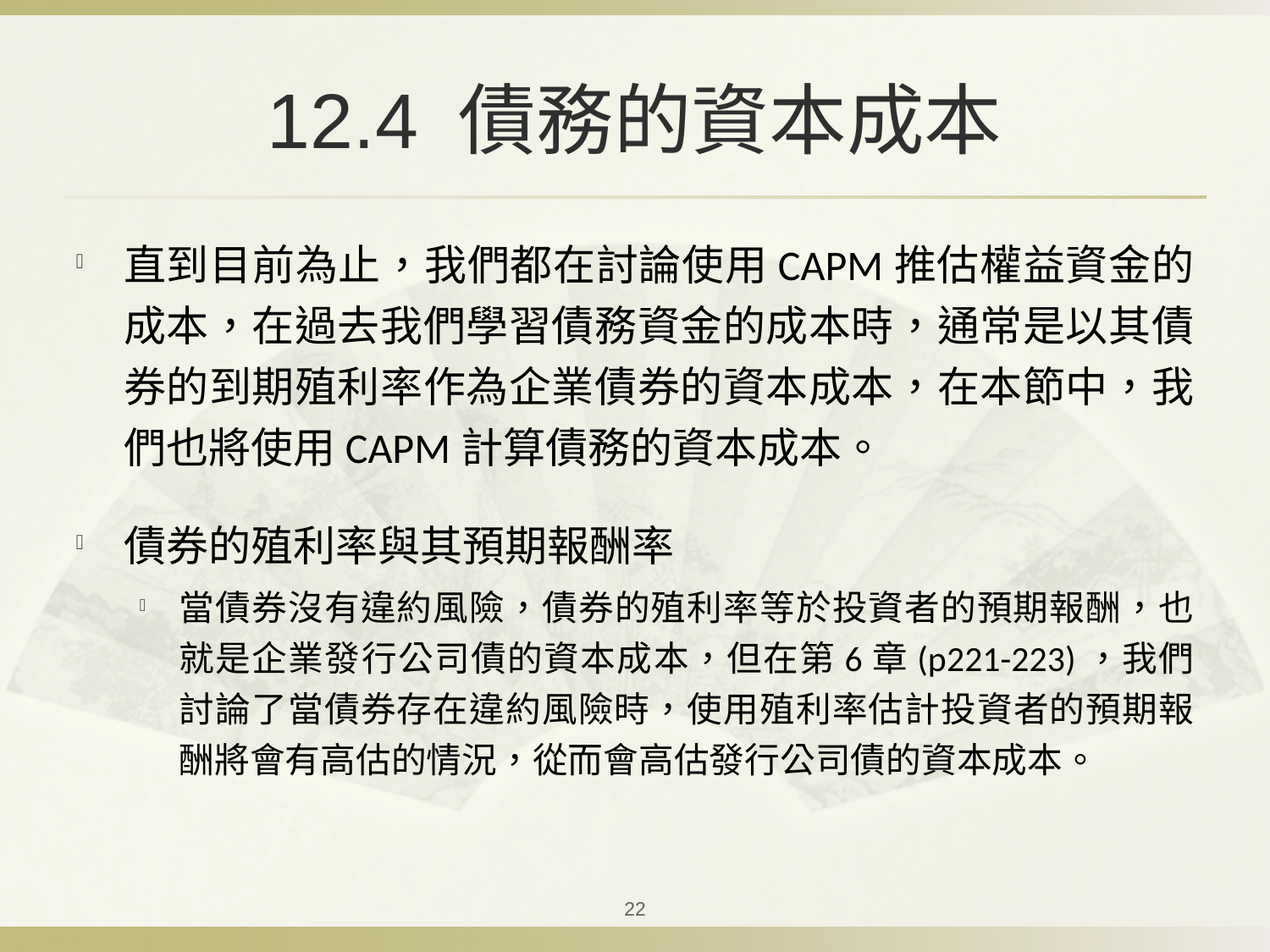

# 12.4 債務的資本成本
直到目前為止，我們都在討論使用CAPM推估權益資金的成本，在過去我們學習債務資金的成本時，通常是以其債券的到期殖利率作為企業債券的資本成本，在本節中，我們也將使用CAPM計算債務的資本成本。

債券的殖利率與其預期報酬率
當債券沒有違約風險，債券的殖利率等於投資者的預期報酬，也就是企業發行公司債的資本成本，但在第6章(p221-223)，我們討論了當債券存在違約風險時，使用殖利率估計投資者的預期報酬將會有高估的情況，從而會高估發行公司債的資本成本。

22